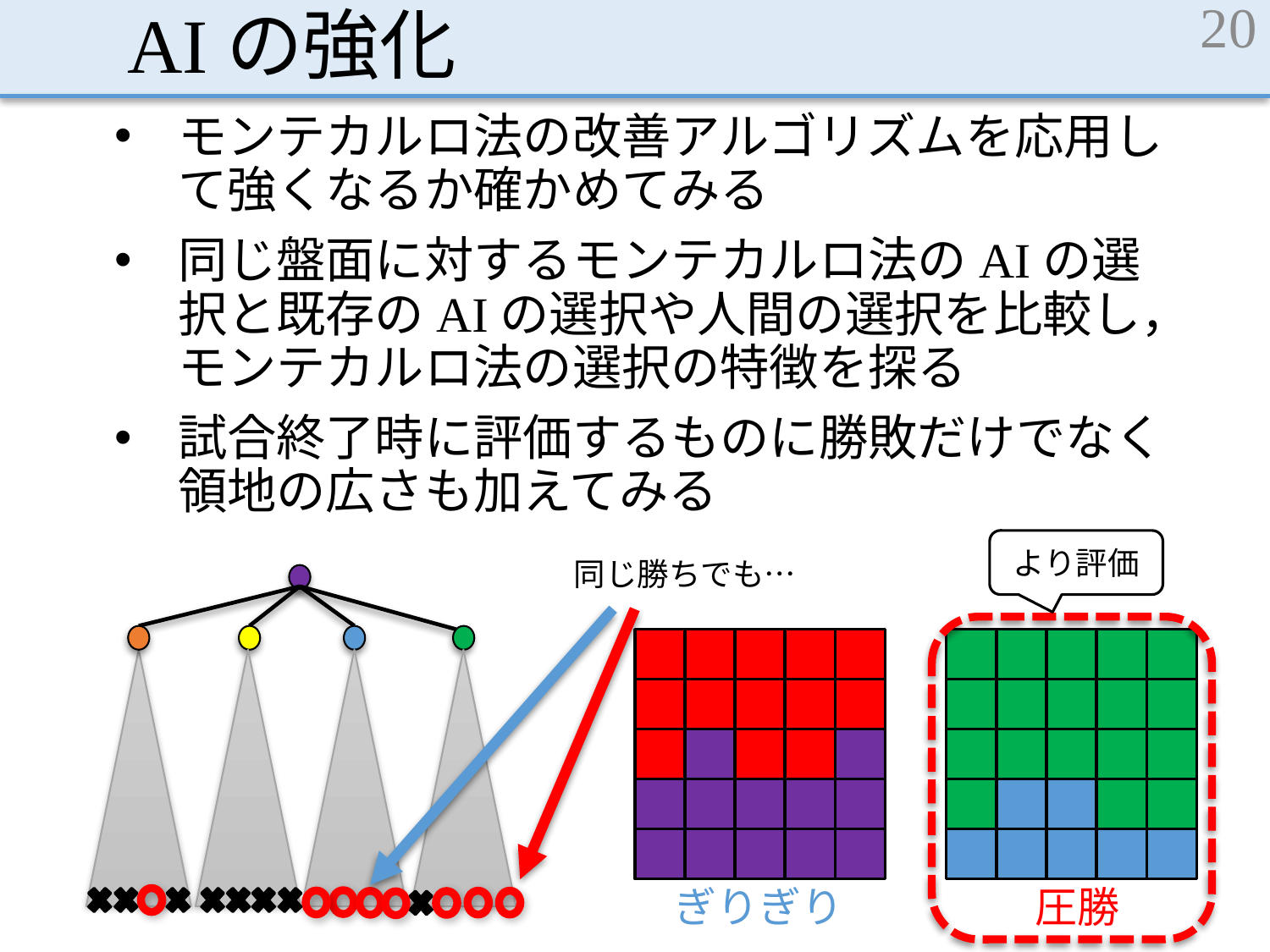

# AIの強化
20
モンテカルロ法の改善アルゴリズムを応用して強くなるか確かめてみる
同じ盤面に対するモンテカルロ法のAIの選択と既存のAIの選択や人間の選択を比較し，モンテカルロ法の選択の特徴を探る
試合終了時に評価するものに勝敗だけでなく領地の広さも加えてみる
より評価
同じ勝ちでも…

ぎりぎり
圧勝